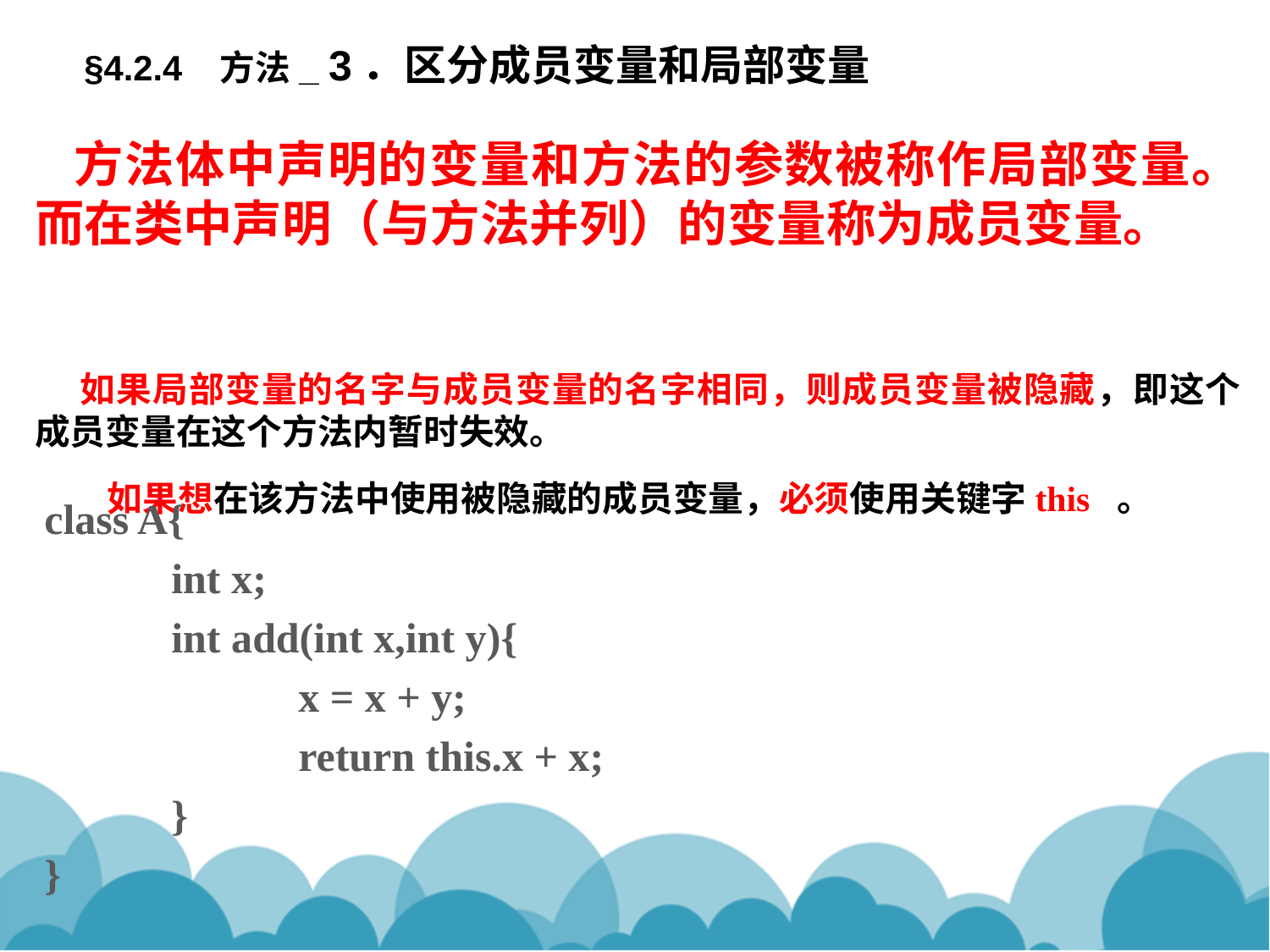

§4.2.4   方法_ 3．区分成员变量和局部变量
  方法体中声明的变量和方法的参数被称作局部变量。而在类中声明（与方法并列）的变量称为成员变量。

    如果局部变量的名字与成员变量的名字相同，则成员变量被隐藏，即这个成员变量在这个方法内暂时失效。
        如果想在该方法中使用被隐藏的成员变量，必须使用关键字this  。
class A{
	int x;
	int add(int x,int y){
		x = x + y;
		return this.x + x;
	}
}
15